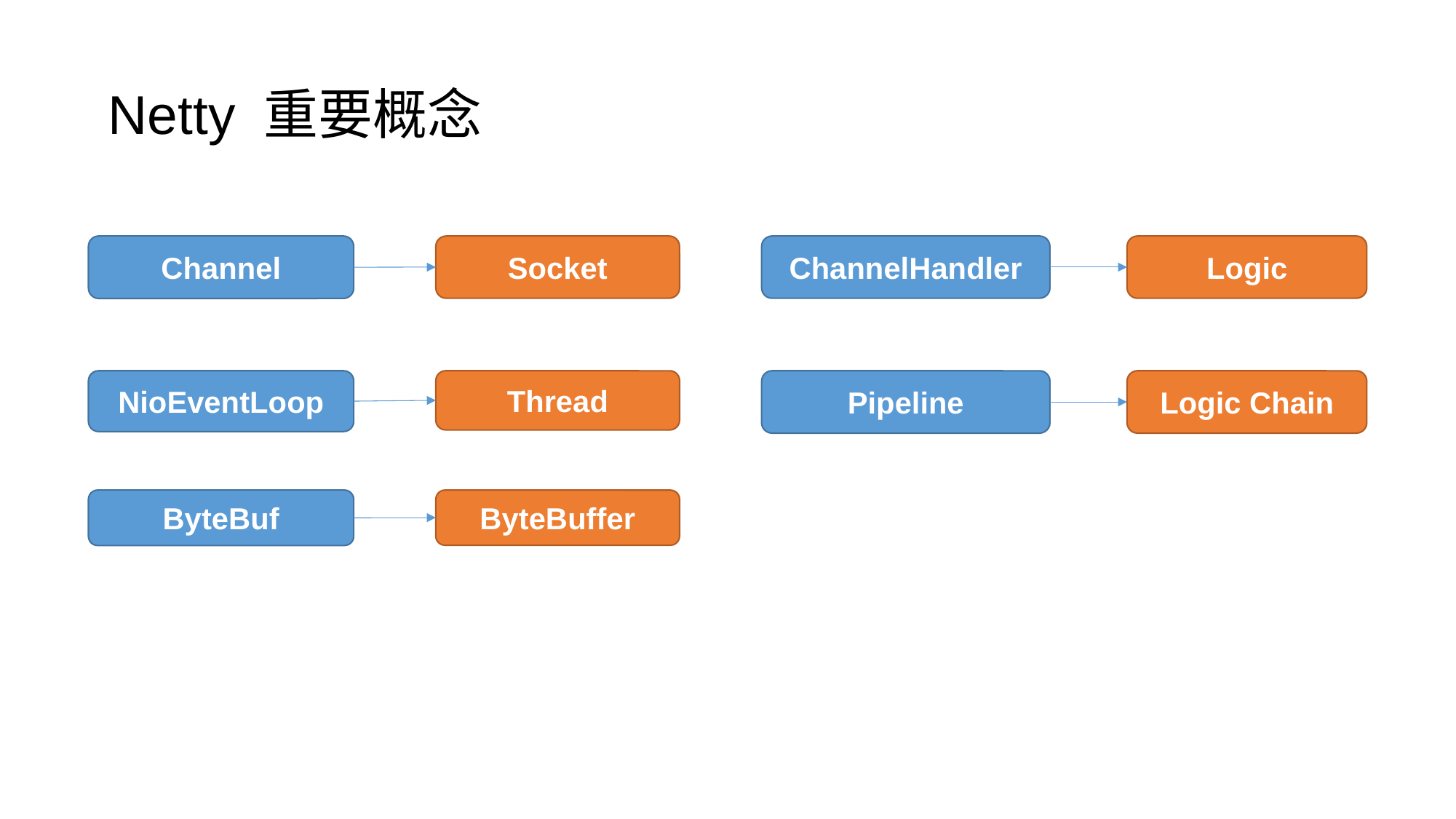

Netty 重要概念
Channel
ChannelHandler
Logic
Socket
NioEventLoop
Thread
Pipeline
Logic Chain
ByteBuf
ByteBuffer